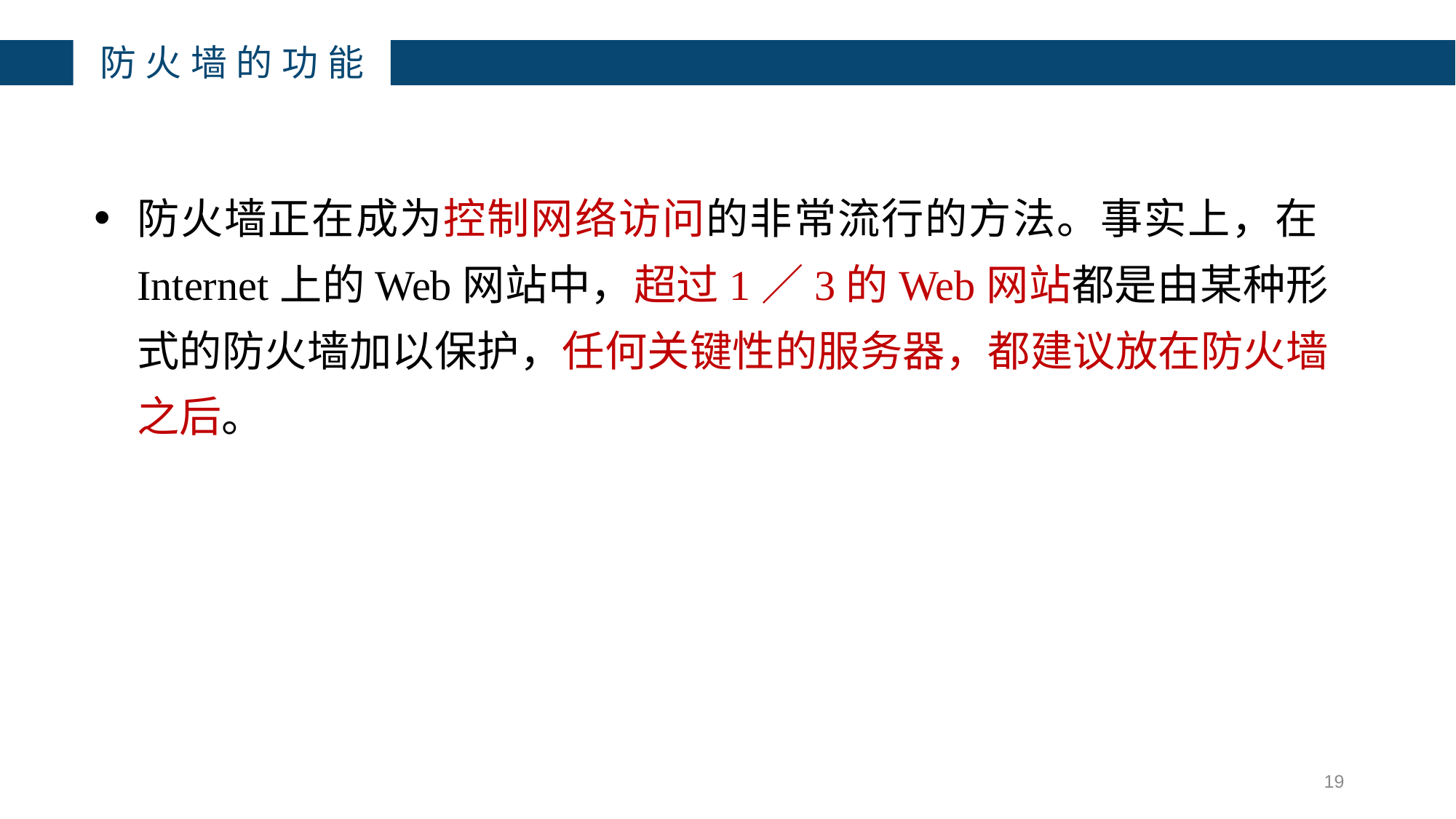

防火墙的功能

防火墙正在成为控制网络访问的非常流行的方法。事实上，在Internet上的Web网站中，超过1／3的Web网站都是由某种形式的防火墙加以保护，任何关键性的服务器，都建议放在防火墙之后。
19